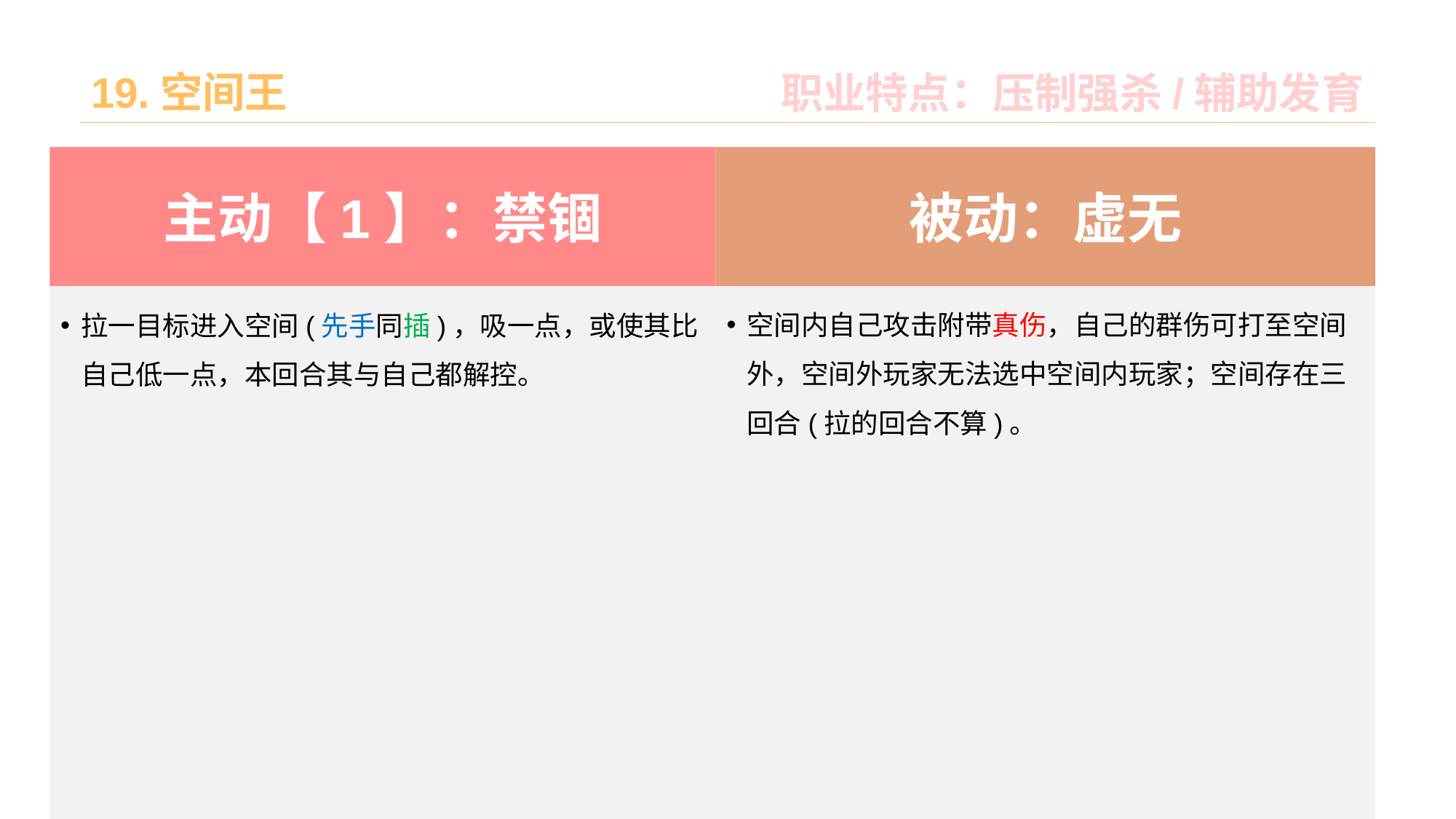

# 19.空间王
职业特点：压制强杀/辅助发育
被动：虚无
主动【1】：禁锢
空间内自己攻击附带真伤，自己的群伤可打至空间外，空间外玩家无法选中空间内玩家；空间存在三回合(拉的回合不算)。
拉一目标进入空间(先手同插)，吸一点，或使其比自己低一点，本回合其与自己都解控。